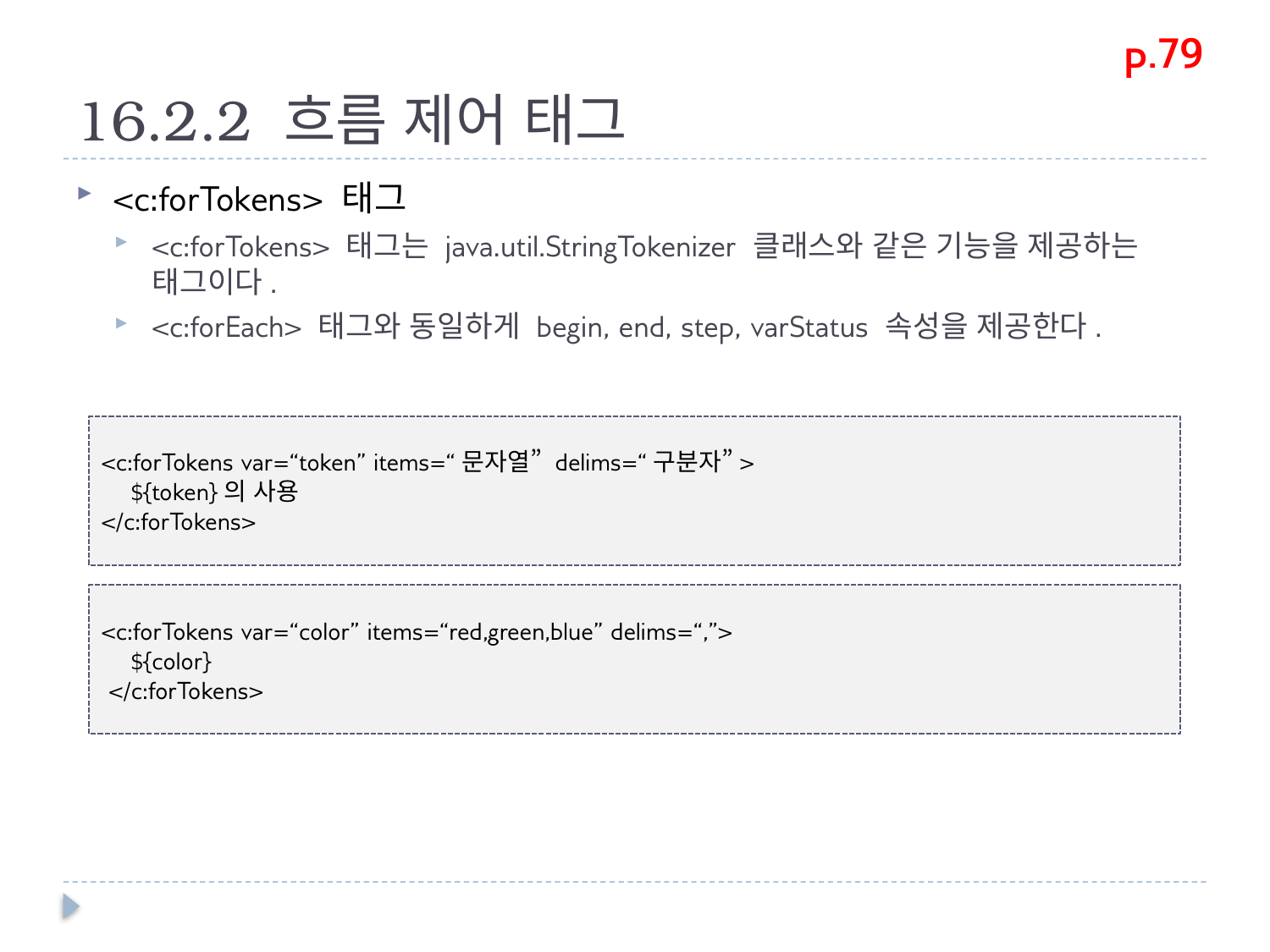

p.79
# 16.2.2 흐름 제어 태그
<c:forTokens> 태그
<c:forTokens> 태그는 java.util.StringTokenizer 클래스와 같은 기능을 제공하는 태그이다.
<c:forEach> 태그와 동일하게 begin, end, step, varStatus 속성을 제공한다.

<c:forTokens var=“token” items=“문자열” delims=“구분자”>
    ${token}의 사용
</c:forTokens>
<c:forTokens var=“color” items=“red,green,blue” delims=“,”>
    ${color}
 </c:forTokens>